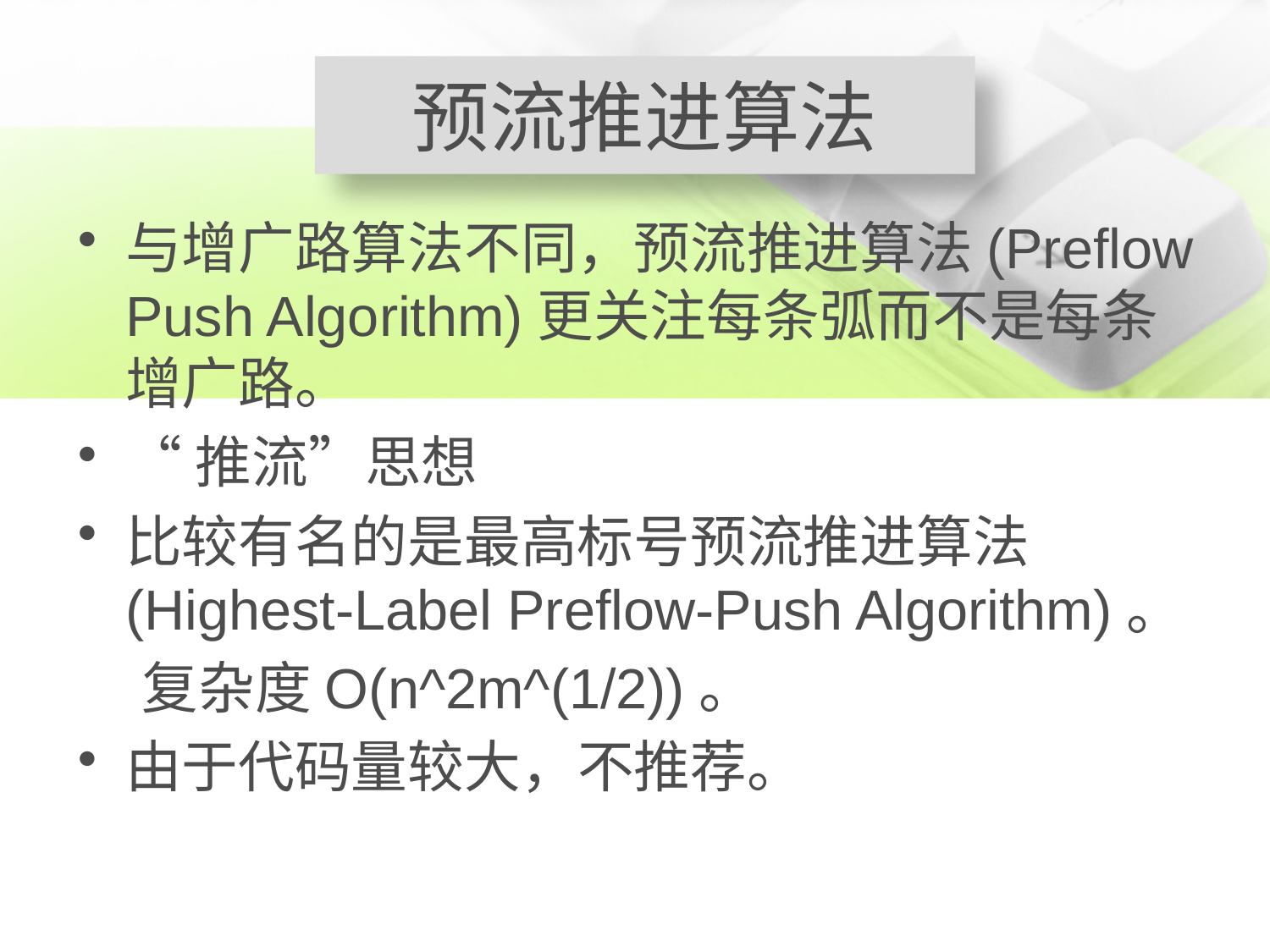

预流推进算法
与增广路算法不同，预流推进算法(Preflow Push Algorithm)更关注每条弧而不是每条增广路。
“推流”思想
比较有名的是最高标号预流推进算法(Highest-Label Preflow-Push Algorithm)。
    复杂度O(n^2m^(1/2))。
由于代码量较大，不推荐。